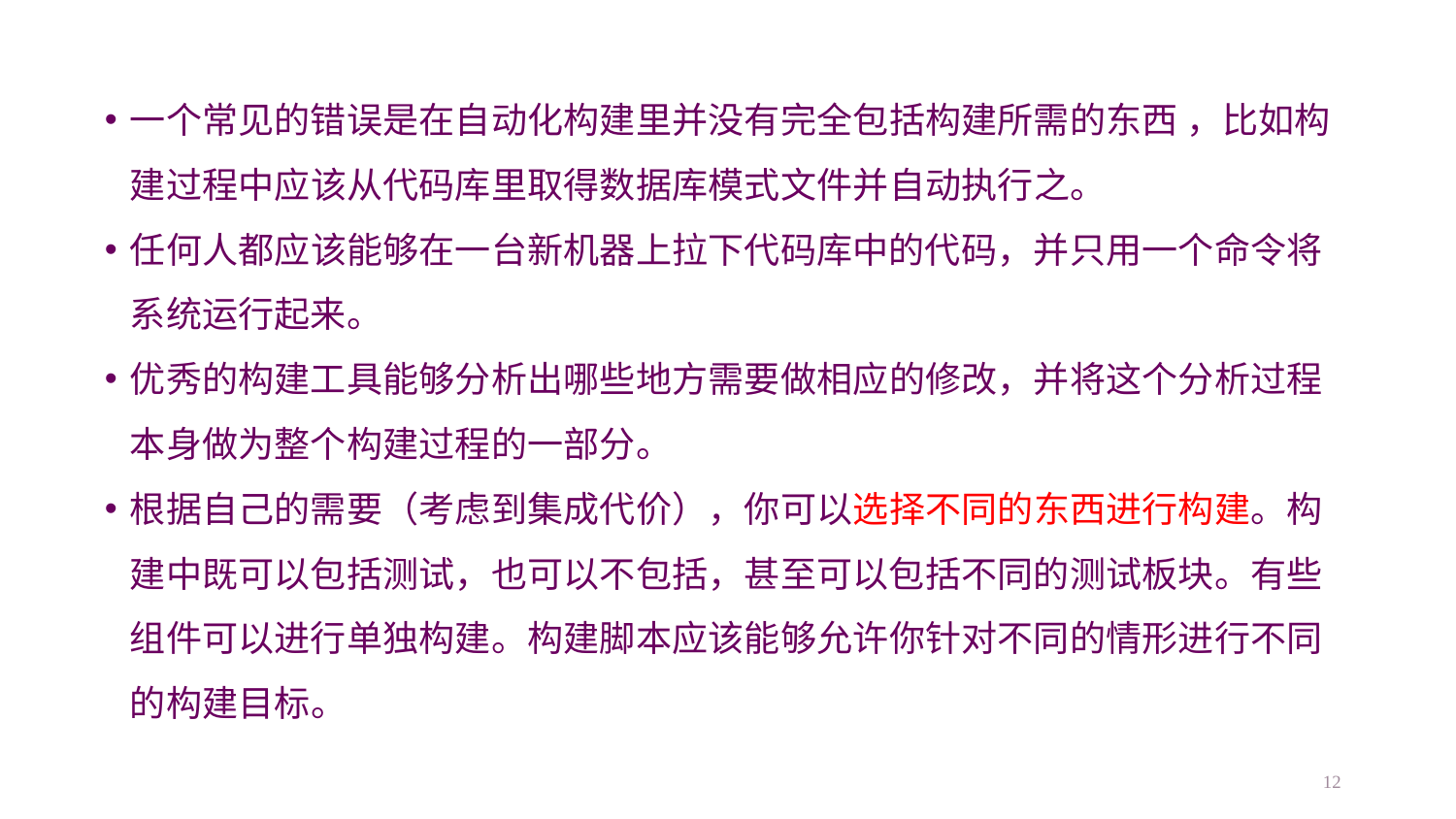

一个常见的错误是在自动化构建里并没有完全包括构建所需的东西 ，比如构建过程中应该从代码库里取得数据库模式文件并自动执行之。
任何人都应该能够在一台新机器上拉下代码库中的代码，并只用一个命令将系统运行起来。
优秀的构建工具能够分析出哪些地方需要做相应的修改，并将这个分析过程本身做为整个构建过程的一部分。
根据自己的需要（考虑到集成代价），你可以选择不同的东西进行构建。构建中既可以包括测试，也可以不包括，甚至可以包括不同的测试板块。有些组件可以进行单独构建。构建脚本应该能够允许你针对不同的情形进行不同的构建目标。
12